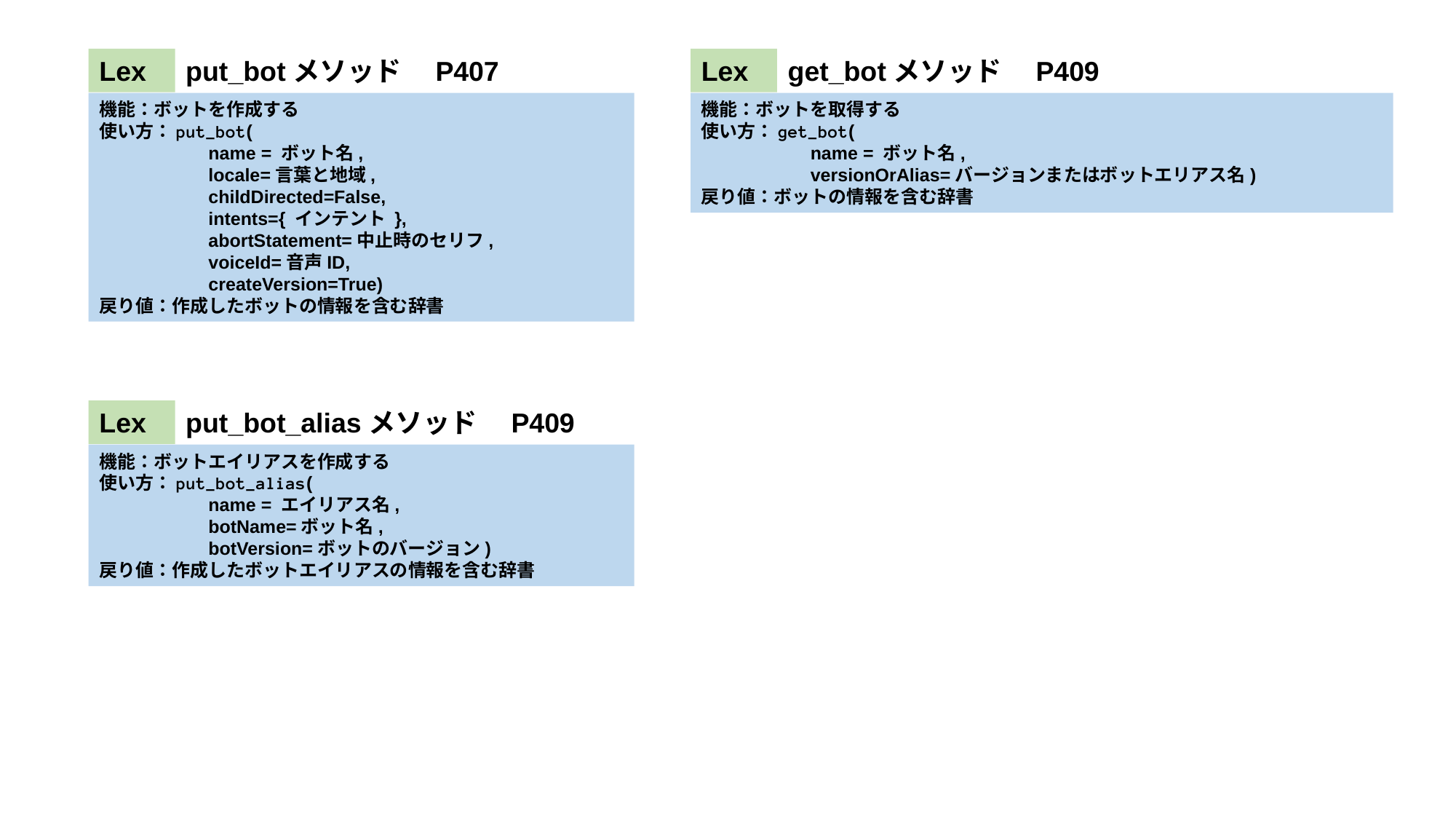

Lex
put_botメソッド　P407
Lex
get_botメソッド　P409
機能：ボットを作成する
使い方：put_bot(
	name = ボット名,
	locale=言葉と地域,
	childDirected=False,
	intents={ インテント },
	abortStatement=中止時のセリフ,
	voiceId=音声ID,
	createVersion=True)
戻り値：作成したボットの情報を含む辞書
機能：ボットを取得する
使い方：get_bot(
	name = ボット名,
	versionOrAlias=バージョンまたはボットエリアス名)
戻り値：ボットの情報を含む辞書
Lex
put_bot_aliasメソッド　P409
機能：ボットエイリアスを作成する
使い方：put_bot_alias(
	name = エイリアス名,
	botName=ボット名,
	botVersion=ボットのバージョン)
戻り値：作成したボットエイリアスの情報を含む辞書